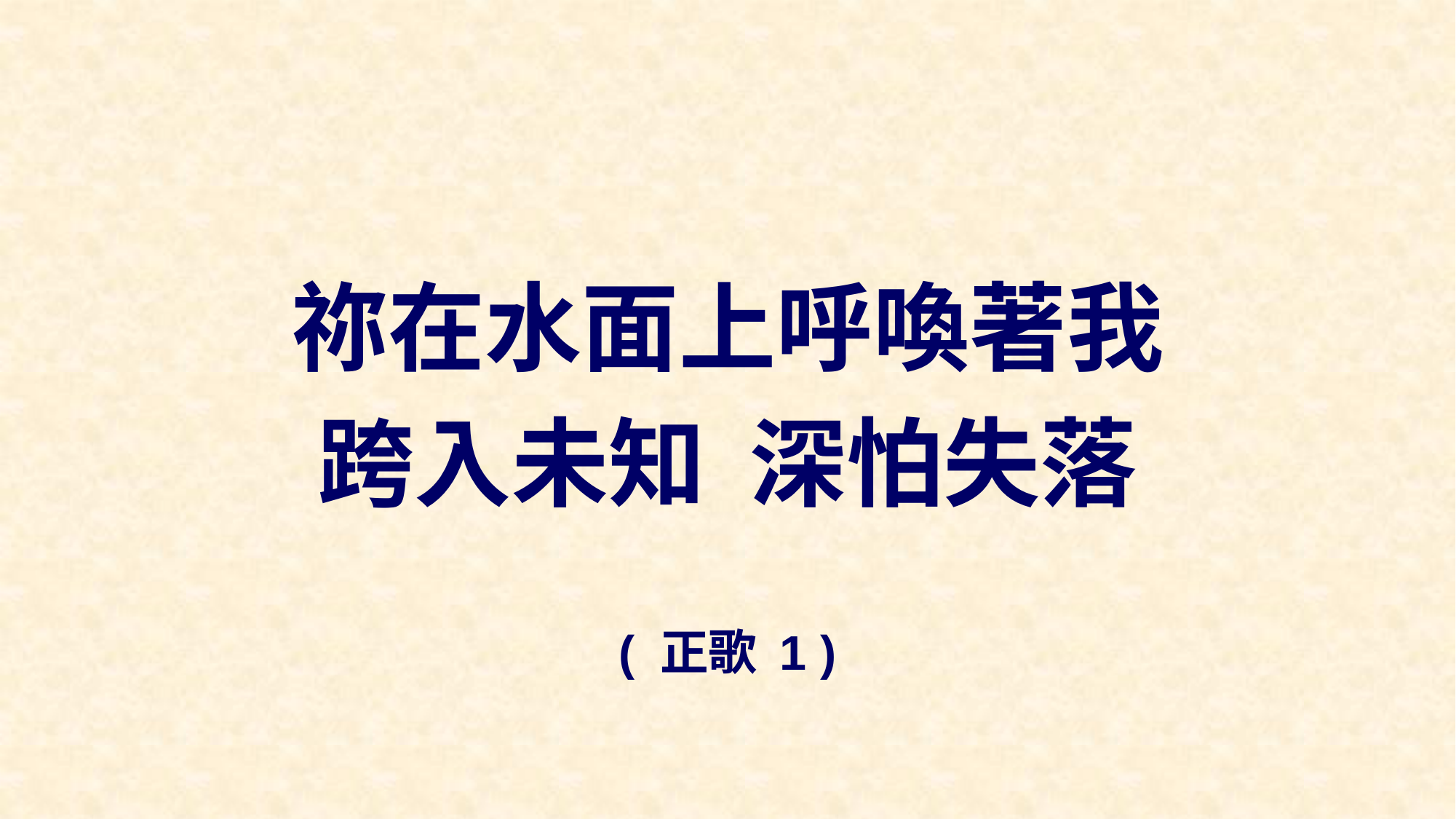

祢在水面上呼喚著我
跨入未知  深怕失落
( 正歌 1 )